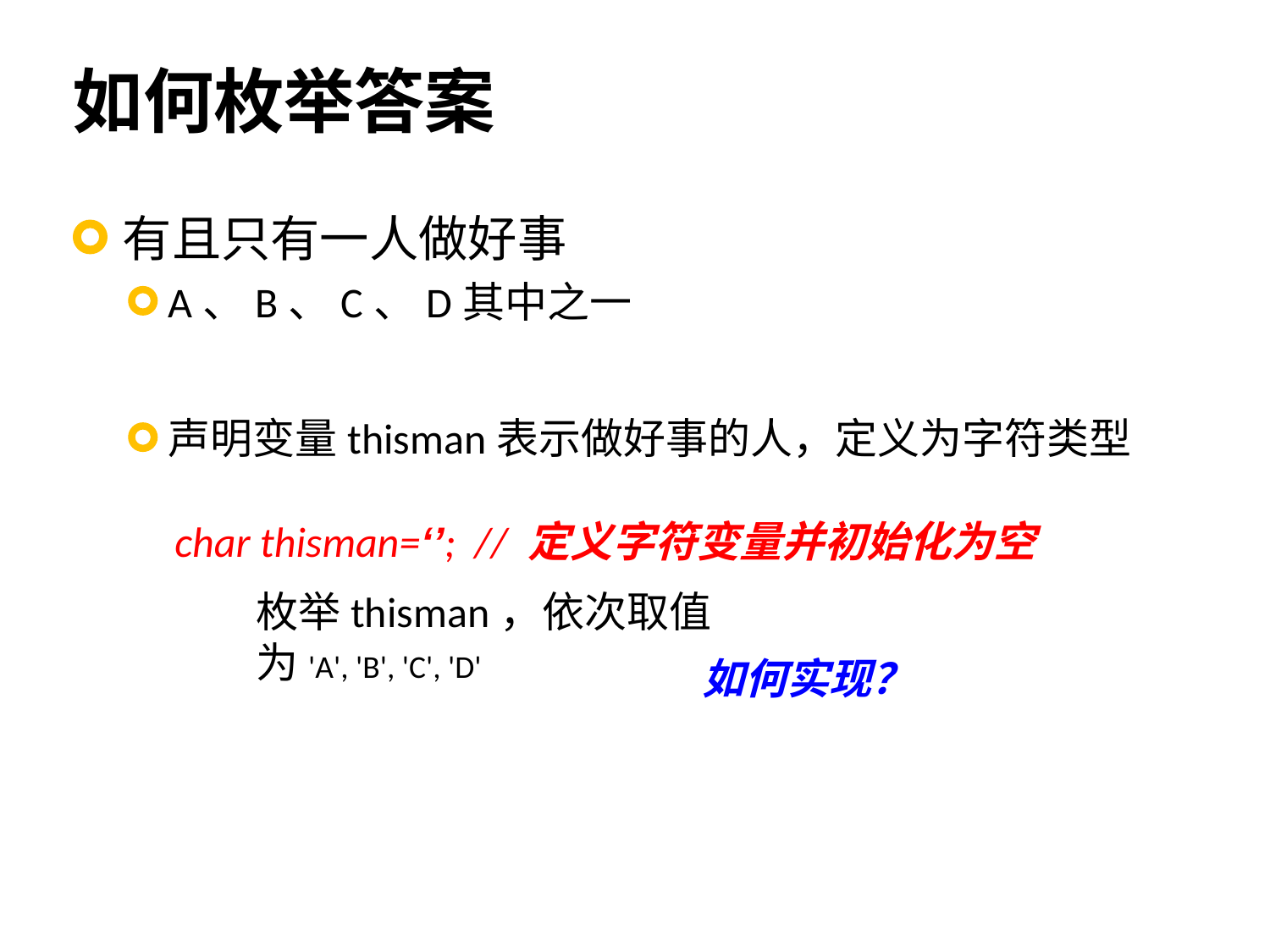

# 如何枚举答案
有且只有一人做好事
A、B、C、D其中之一

声明变量thisman表示做好事的人，定义为字符类型
char thisman=‘’;  // 定义字符变量并初始化为空
枚举thisman，依次取值为'A', 'B', 'C', 'D'
如何实现？